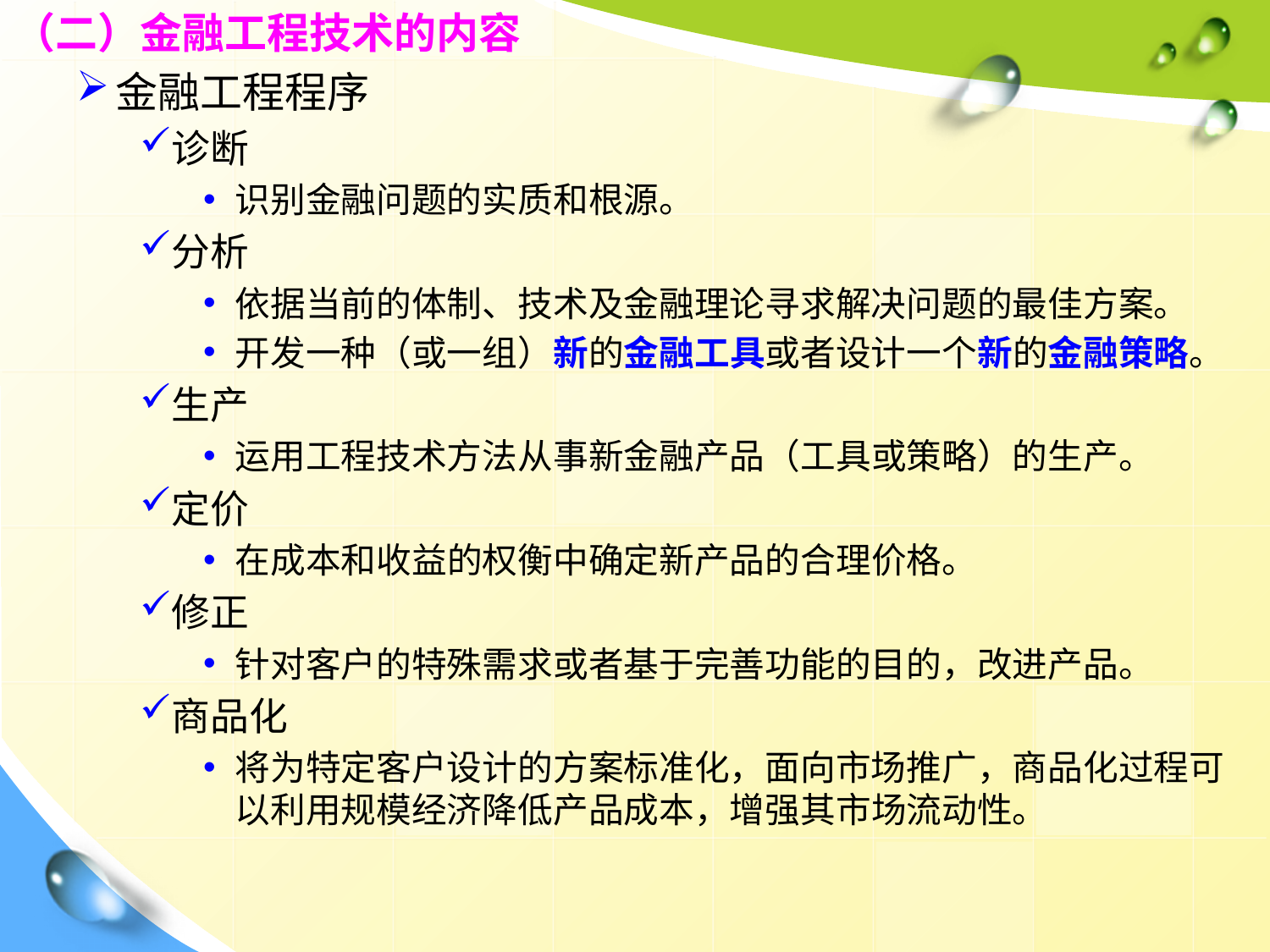

（二）金融工程技术的内容
金融工程程序
诊断
识别金融问题的实质和根源。
分析
依据当前的体制、技术及金融理论寻求解决问题的最佳方案。
开发一种（或一组）新的金融工具或者设计一个新的金融策略。
生产
运用工程技术方法从事新金融产品（工具或策略）的生产。
定价
在成本和收益的权衡中确定新产品的合理价格。
修正
针对客户的特殊需求或者基于完善功能的目的，改进产品。
商品化
将为特定客户设计的方案标准化，面向市场推广，商品化过程可以利用规模经济降低产品成本，增强其市场流动性。